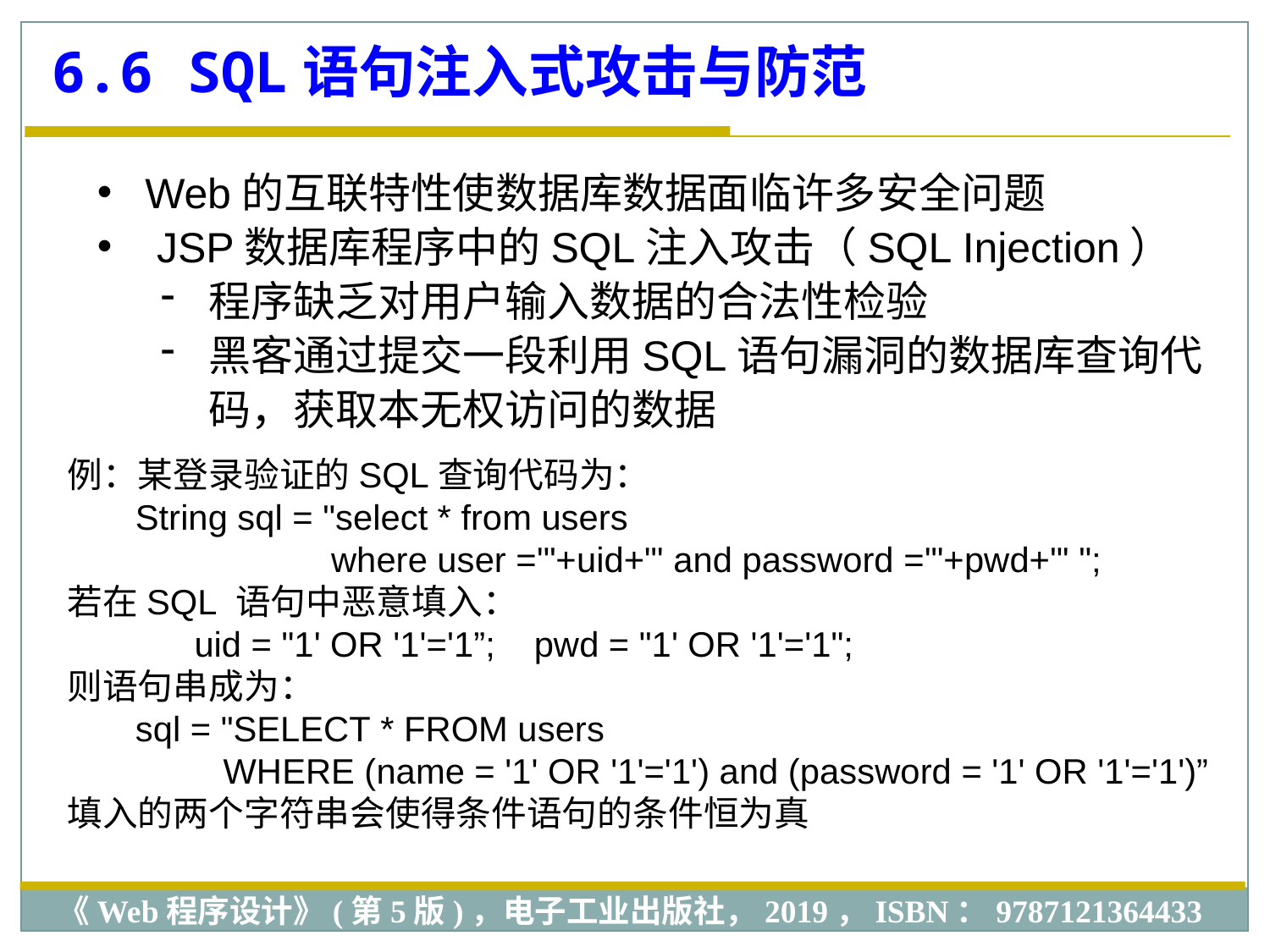

6.6 SQL语句注入式攻击与防范

Web的互联特性使数据库数据面临许多安全问题
 JSP数据库程序中的SQL注入攻击（SQL Injection）
程序缺乏对用户输入数据的合法性检验
黑客通过提交一段利用SQL语句漏洞的数据库查询代码，获取本无权访问的数据
例：某登录验证的SQL查询代码为：
       String sql = "select * from users
		 where user ='"+uid+"' and password ='"+pwd+"' ";
若在SQL 语句中恶意填入：
	uid = "1' OR '1'='1”;    pwd = "1' OR '1'='1";
则语句串成为：
       sql = "SELECT * FROM users
                WHERE (name = '1' OR '1'='1') and (password = '1' OR '1'='1')”
填入的两个字符串会使得条件语句的条件恒为真